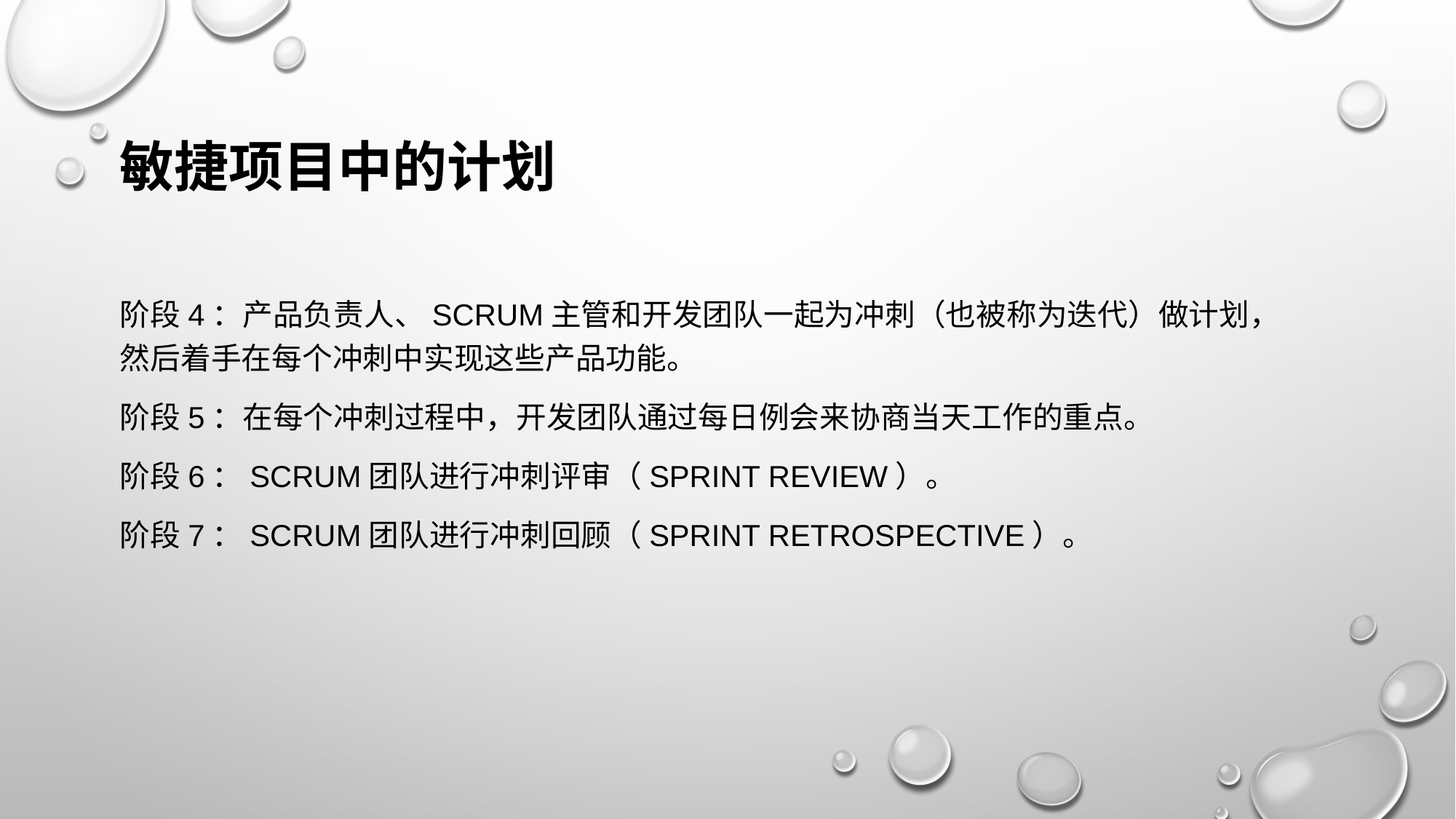

# 敏捷项目中的计划
阶段4：产品负责人、Scrum主管和开发团队一起为冲刺（也被称为迭代）做计划，	然后着手在每个冲刺中实现这些产品功能。
阶段5：在每个冲刺过程中，开发团队通过每日例会来协商当天工作的重点。
阶段6：Scrum团队进行冲刺评审（Sprint Review）。
阶段7：Scrum团队进行冲刺回顾（Sprint Retrospective）。